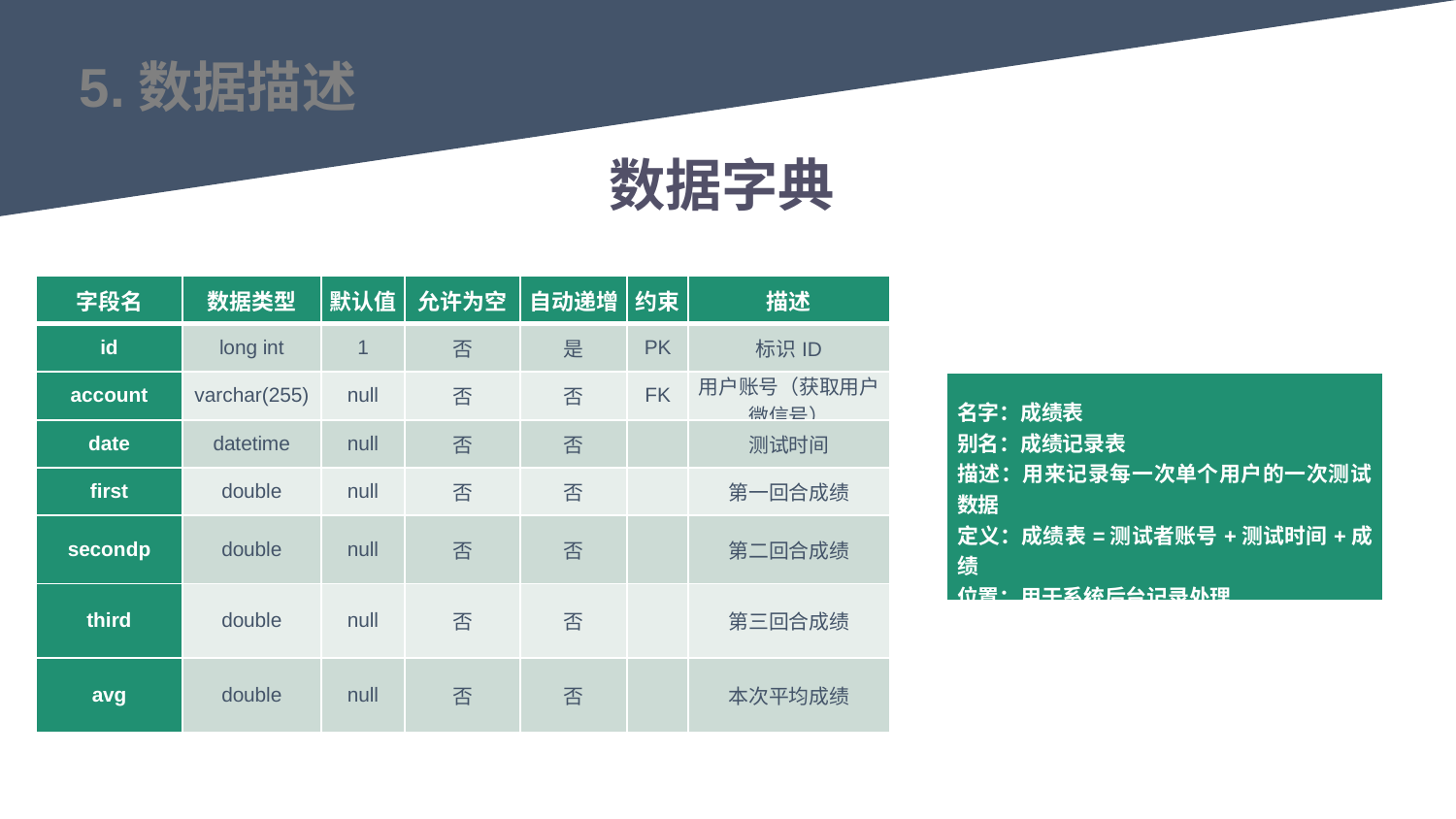

5.数据描述
数据字典
| 字段名 | 数据类型 | 默认值 | 允许为空 | 自动递增 | 约束 | 描述 |
| --- | --- | --- | --- | --- | --- | --- |
| id | long int | 1 | 否 | 是 | PK | 标识ID |
| account | varchar(255) | null | 否 | 否 | FK | 用户账号（获取用户微信号） |
| date | datetime | null | 否 | 否 |  | 测试时间 |
| first | double | null | 否 | 否 |  | 第一回合成绩 |
| secondp | double | null | 否 | 否 |  | 第二回合成绩 |
| third | double | null | 否 | 否 |  | 第三回合成绩 |
| avg | double | null | 否 | 否 |  | 本次平均成绩 |
| 名字：成绩表 别名：成绩记录表 描述：用来记录每一次单个用户的一次测试数据 定义：成绩表=测试者账号+测试时间+成绩 位置：用于系统后台记录处理 |
| --- |